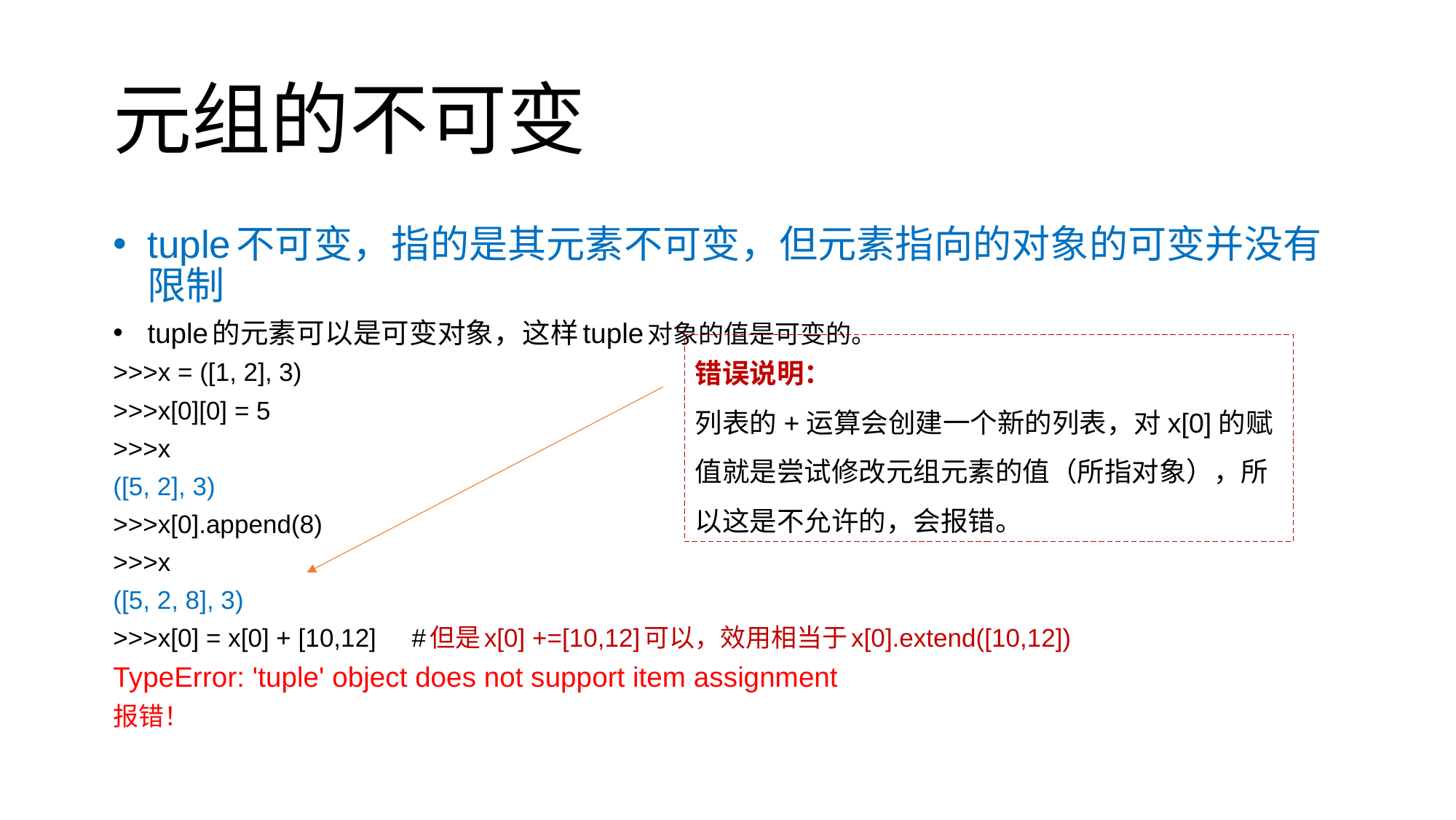

# 元组的不可变
tuple不可变，指的是其元素不可变，但元素指向的对象的可变并没有限制
tuple的元素可以是可变对象，这样tuple对象的值是可变的。
>>>x = ([1, 2], 3)
>>>x[0][0] = 5
>>>x
([5, 2], 3)
>>>x[0].append(8)
>>>x
([5, 2, 8], 3)
>>>x[0] = x[0] + [10,12]     #但是x[0] +=[10,12]可以，效用相当于x[0].extend([10,12])
TypeError: 'tuple' object does not support item assignment
报错！
错误说明：
列表的+运算会创建一个新的列表，对x[0]的赋值就是尝试修改元组元素的值（所指对象），所以这是不允许的，会报错。